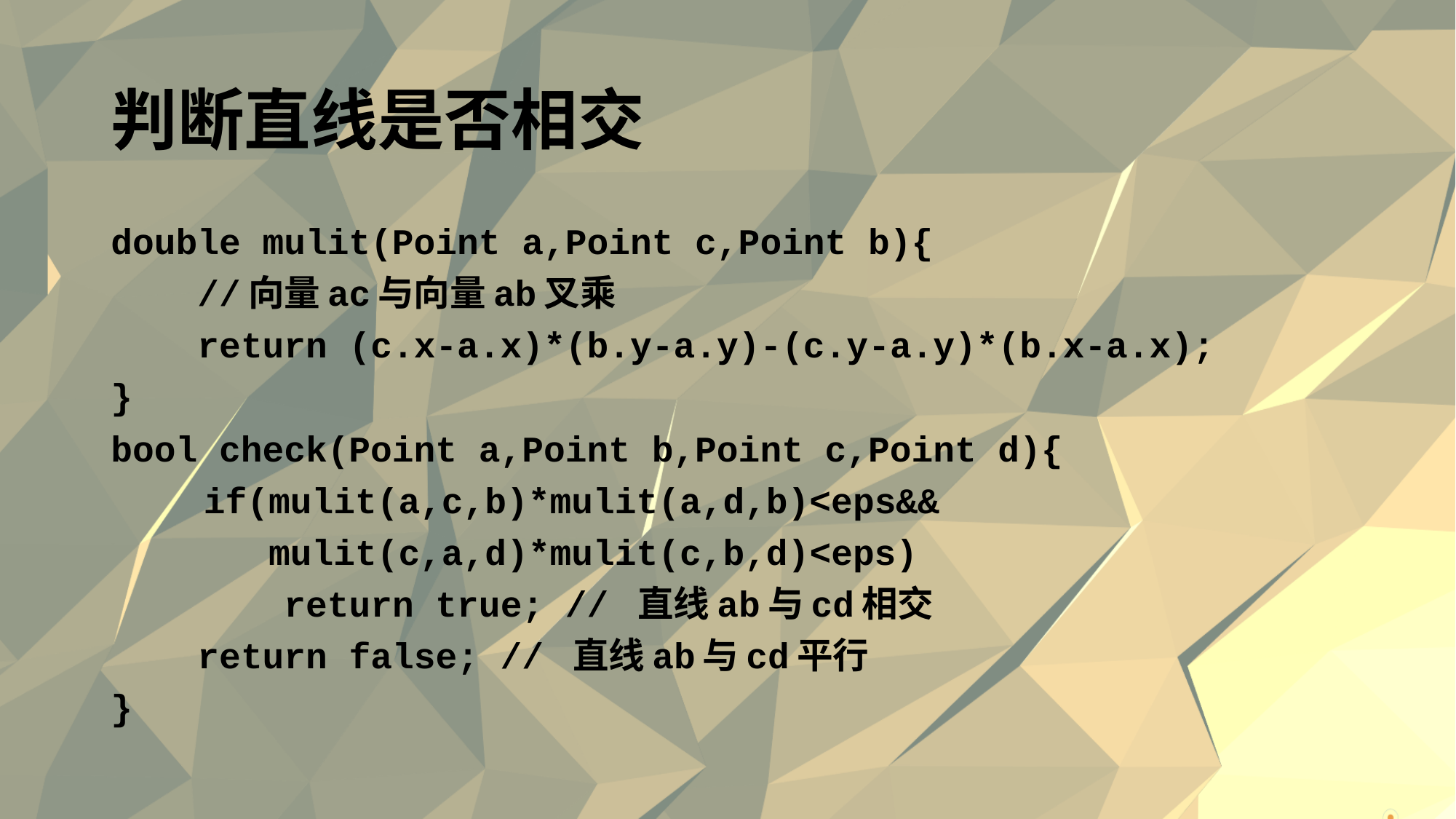

# 判断直线是否相交
double mulit(Point a,Point c,Point b){
    //向量ac与向量ab叉乘
    return (c.x-a.x)*(b.y-a.y)-(c.y-a.y)*(b.x-a.x);
}
bool check(Point a,Point b,Point c,Point d){
	if(mulit(a,c,b)*mulit(a,d,b)<eps&&
	   mulit(c,a,d)*mulit(c,b,d)<eps)
        return true; // 直线ab与cd相交
    return false; // 直线ab与cd平行
}